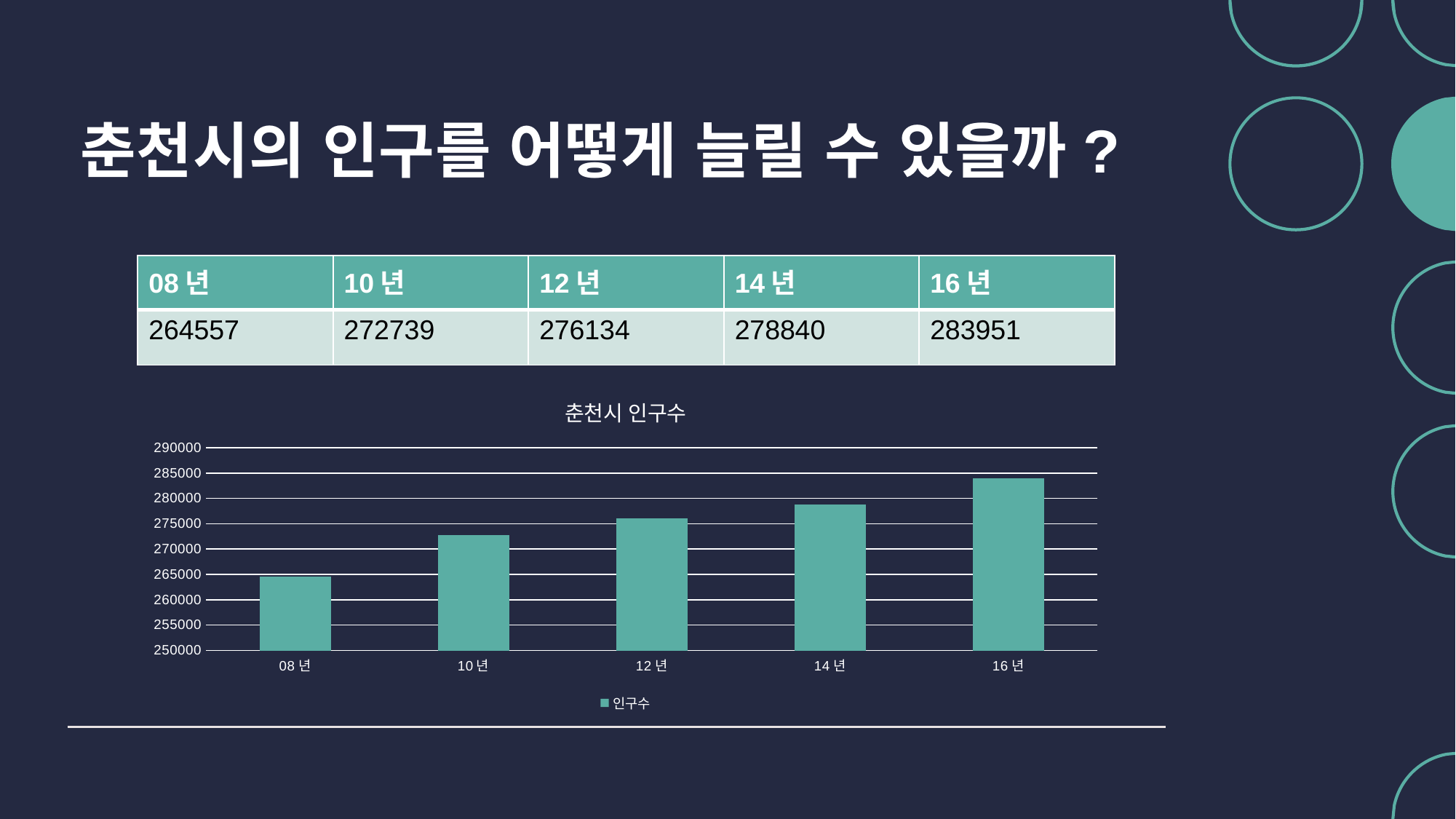

# 춘천시의 인구를 어떻게 늘릴 수 있을까?
| 08년 | 10년 | 12년 | 14년 | 16년 |
| --- | --- | --- | --- | --- |
| 264557 | 272739 | 276134 | 278840 | 283951 |

### Chart: 춘천시 인구수

| Category | 인구수 |
|---|---|
| 08년​ | 264557.0 |
| 10년​ | 272739.0 |
| 12년​ | 276134.0 |
| 14년​ | 278840.0 |
| 16년​ | 283951.0 |